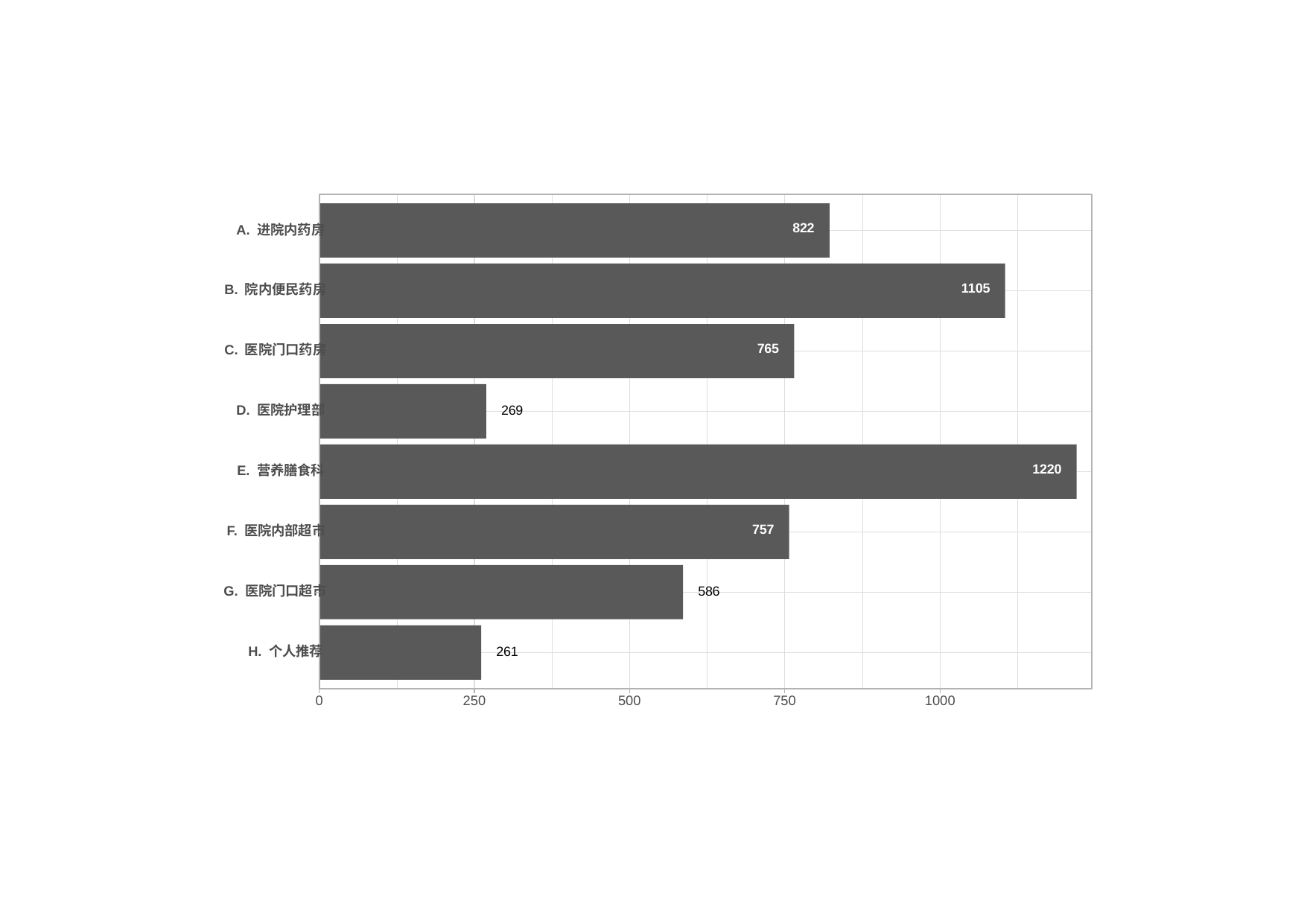

822
A. 进院内药房

1105
B. 院内便民药房

765
C. 医院门口药房

269
D. 医院护理部

1220
E. 营养膳食科

757
F. 医院内部超市

G. 医院门口超市
586

261
H. 个人推荐

0
250
500
750
1000